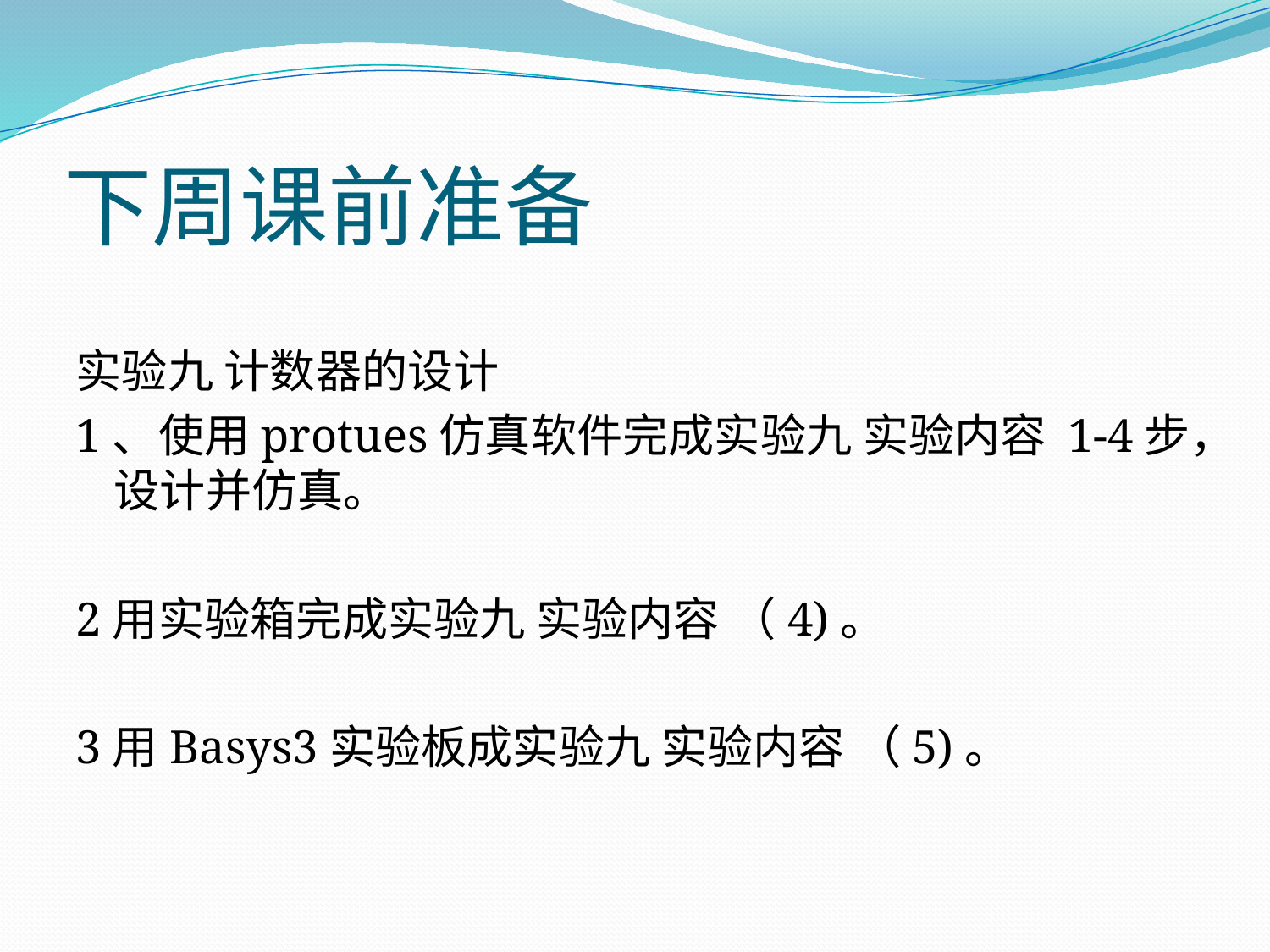

# 下周课前准备
实验九 计数器的设计
1、使用protues仿真软件完成实验九 实验内容 1-4步，设计并仿真。

2用实验箱完成实验九 实验内容 （4)。

3用Basys3实验板成实验九 实验内容 （5)。